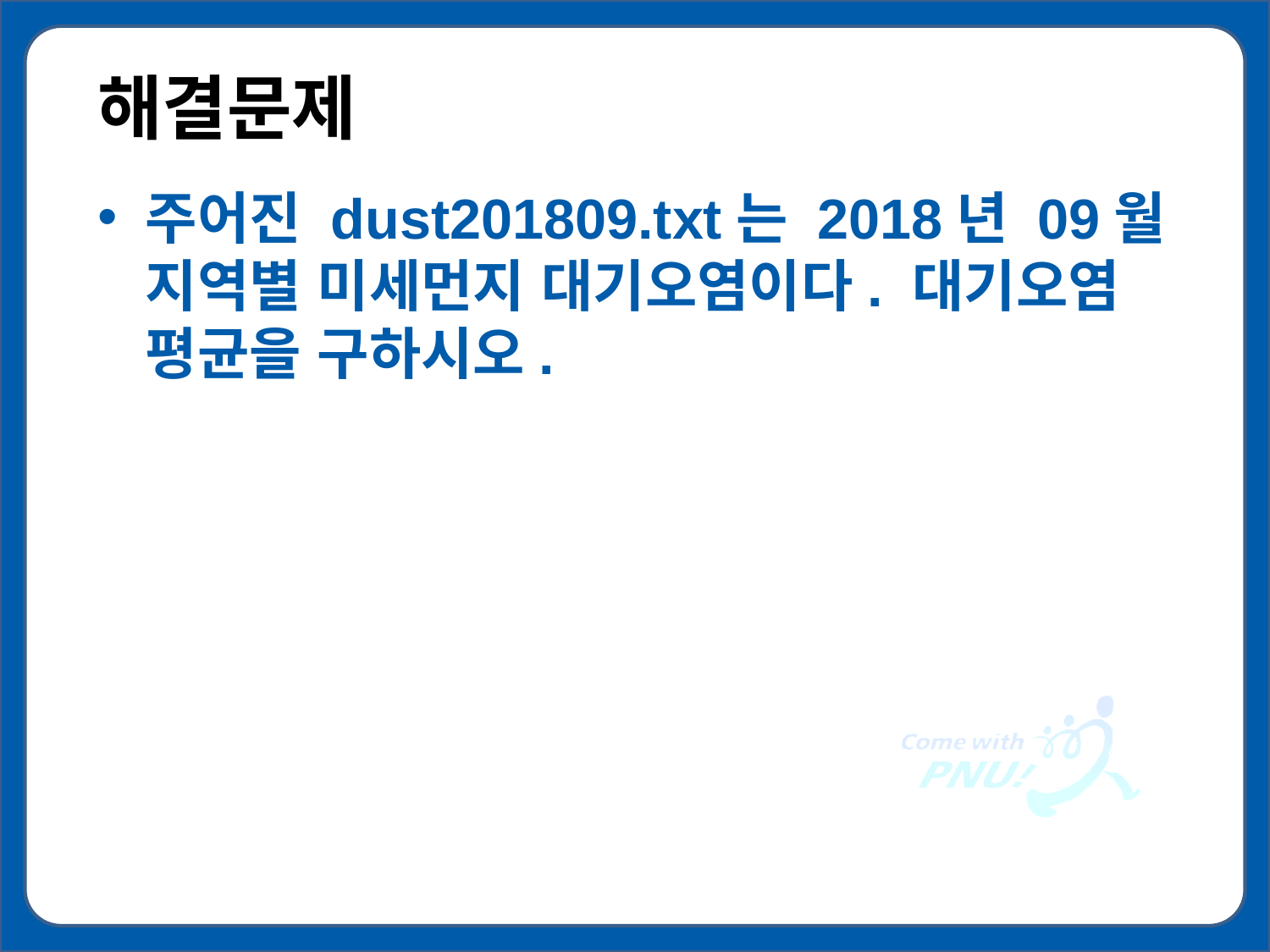

# 해결문제
주어진 dust201809.txt는 2018년 09월 지역별 미세먼지 대기오염이다. 대기오염 평균을 구하시오.